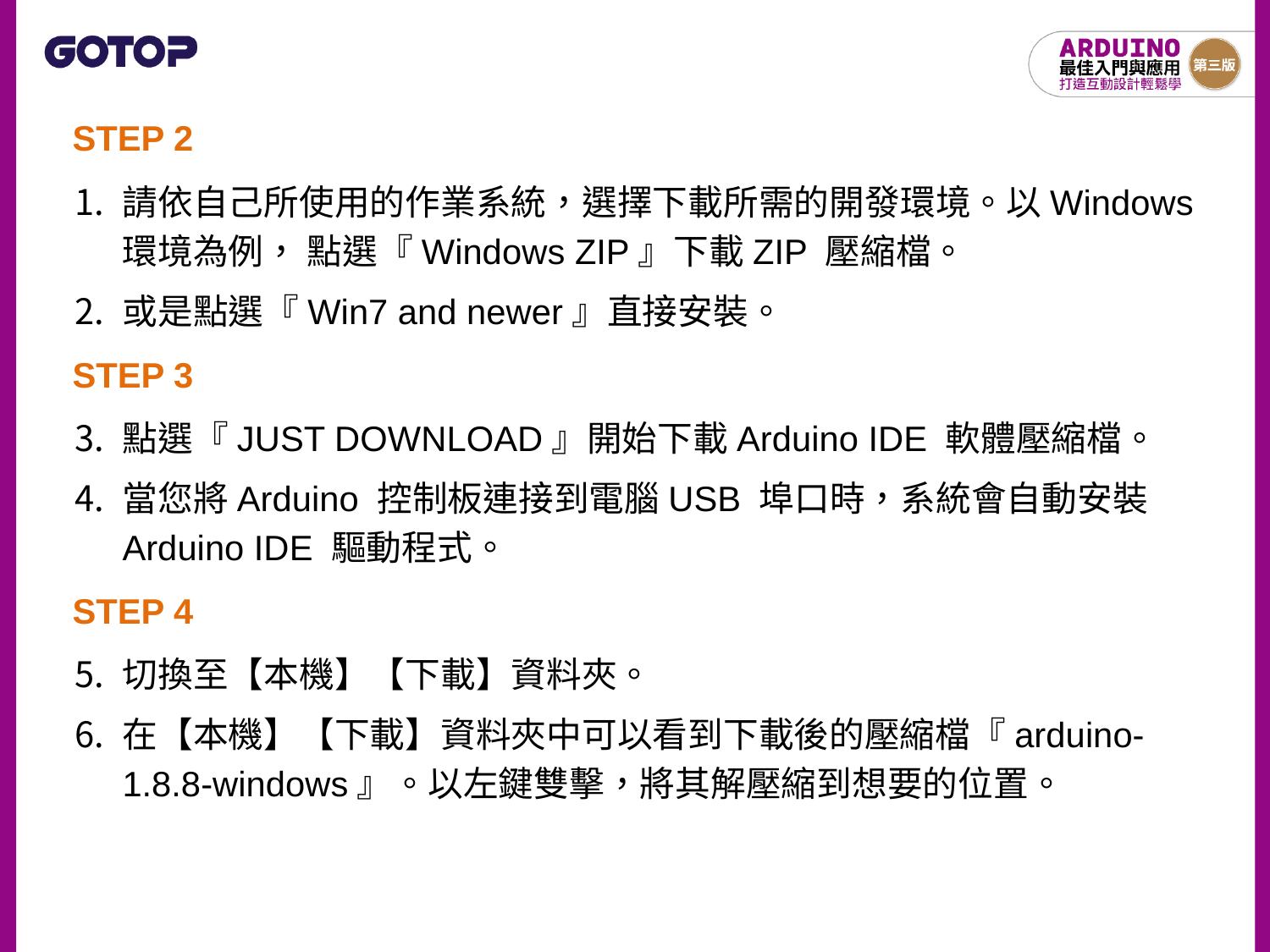

STEP 2
請依自己所使用的作業系統，選擇下載所需的開發環境。以Windows 環境為例， 點選『Windows ZIP』下載ZIP 壓縮檔。
或是點選『Win7 and newer』直接安裝。
STEP 3
點選『JUST DOWNLOAD』開始下載Arduino IDE 軟體壓縮檔。
當您將Arduino 控制板連接到電腦USB 埠口時，系統會自動安裝Arduino IDE 驅動程式。
STEP 4
切換至【本機】【下載】資料夾。
在【本機】【下載】資料夾中可以看到下載後的壓縮檔『arduino-1.8.8-windows』。以左鍵雙擊，將其解壓縮到想要的位置。